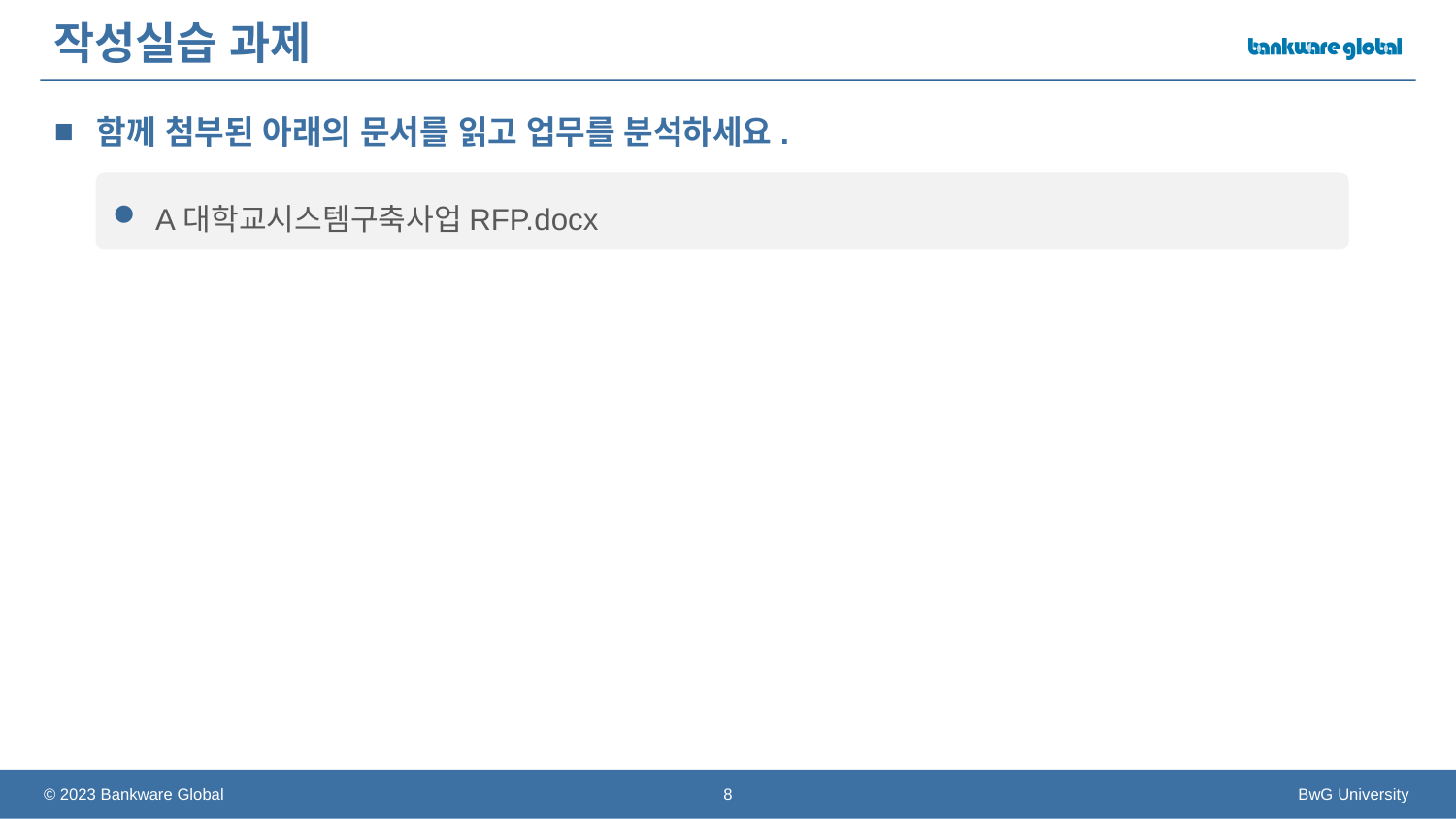

# 작성실습 과제
함께 첨부된 아래의 문서를 읽고 업무를 분석하세요.
A대학교시스템구축사업RFP.docx
8